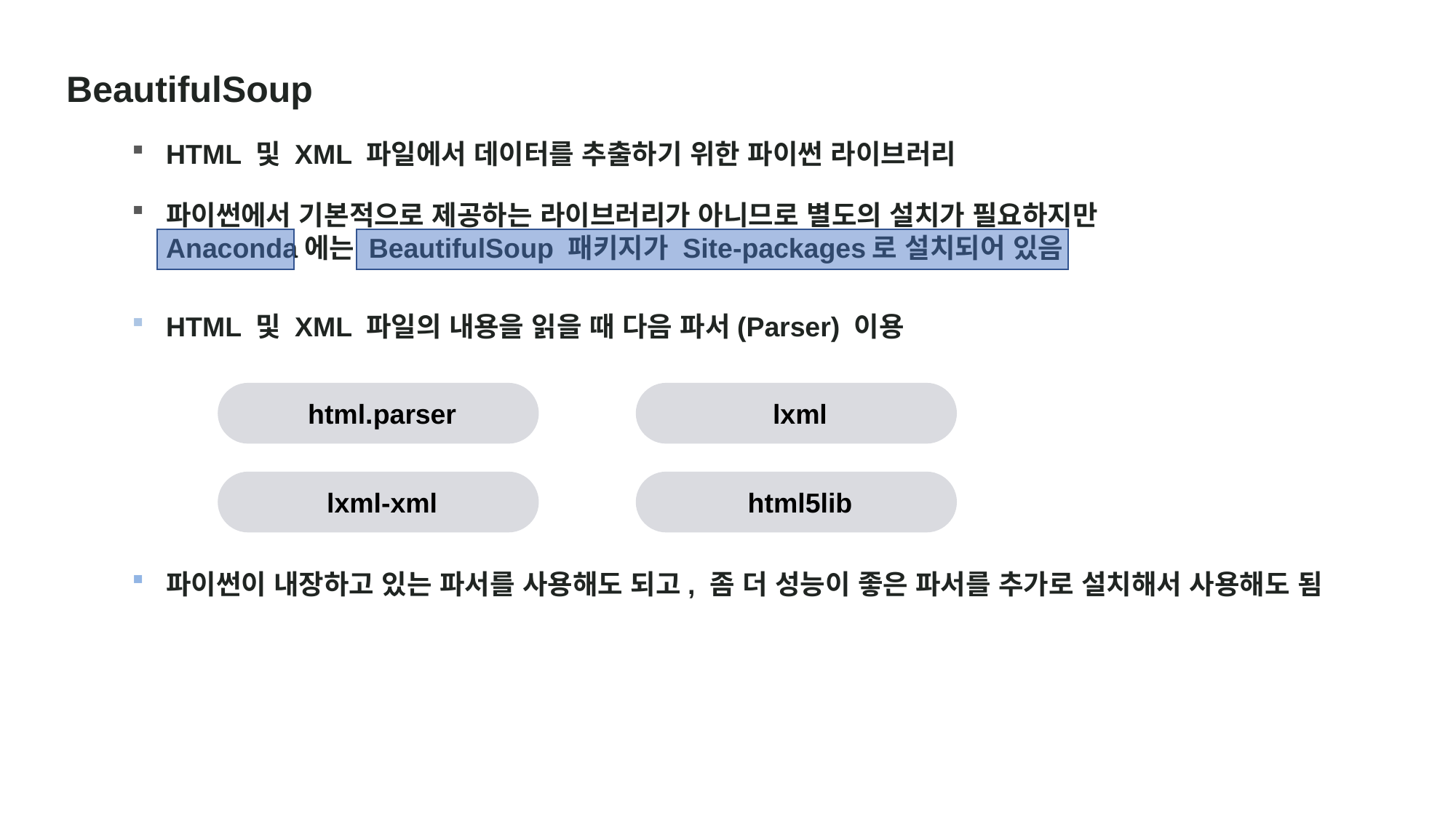

BeautifulSoup
HTML 및 XML 파일에서 데이터를 추출하기 위한 파이썬 라이브러리
파이썬에서 기본적으로 제공하는 라이브러리가 아니므로 별도의 설치가 필요하지만 Anaconda에는 BeautifulSoup 패키지가 Site-packages로 설치되어 있음

HTML 및 XML 파일의 내용을 읽을 때 다음 파서(Parser) 이용

 html.parser

 lxml

 lxml-xml

 html5lib
파이썬이 내장하고 있는 파서를 사용해도 되고, 좀 더 성능이 좋은 파서를 추가로 설치해서 사용해도 됨